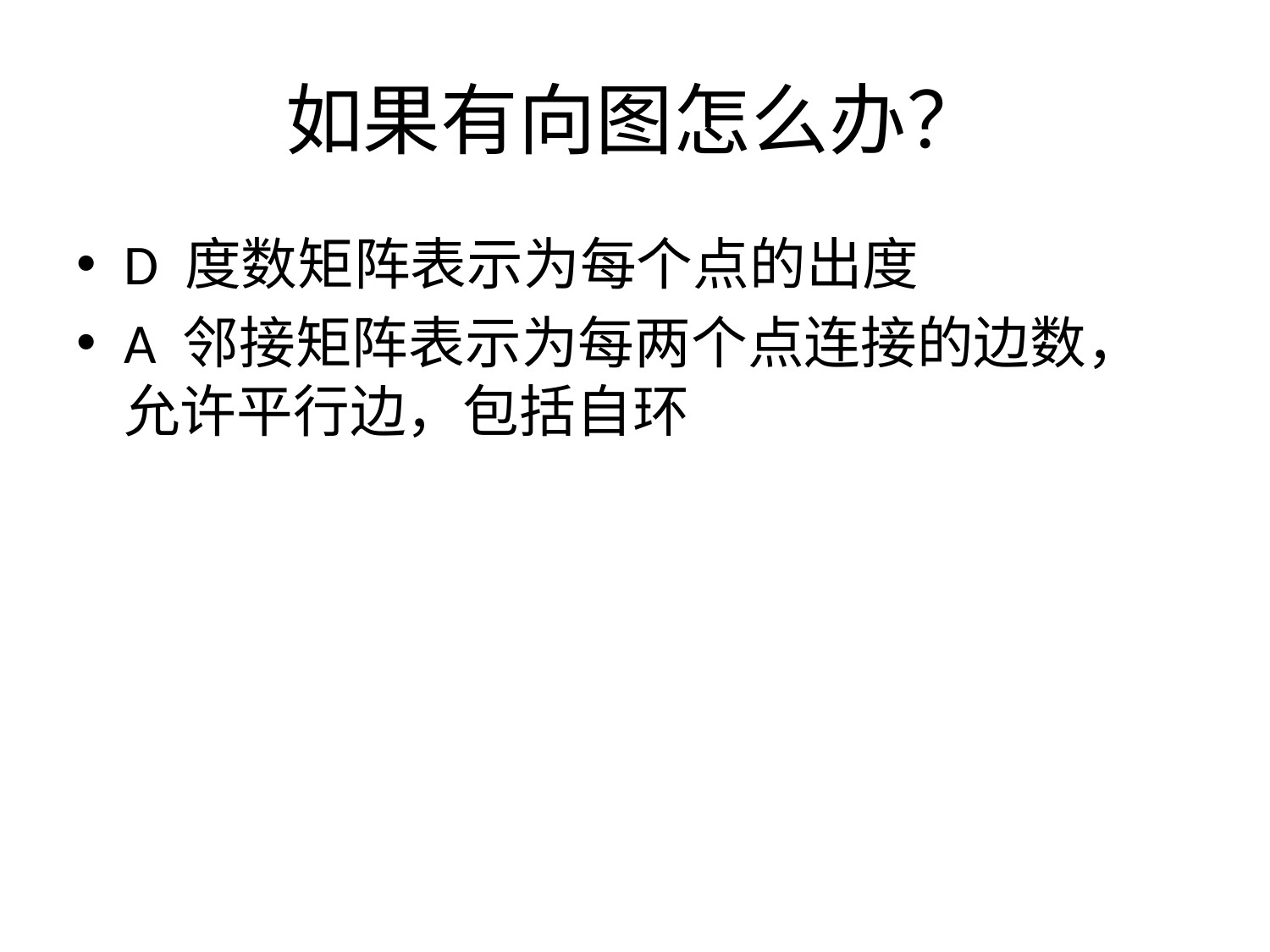

# 如果有向图怎么办？
D 度数矩阵表示为每个点的出度
A 邻接矩阵表示为每两个点连接的边数，允许平行边，包括自环